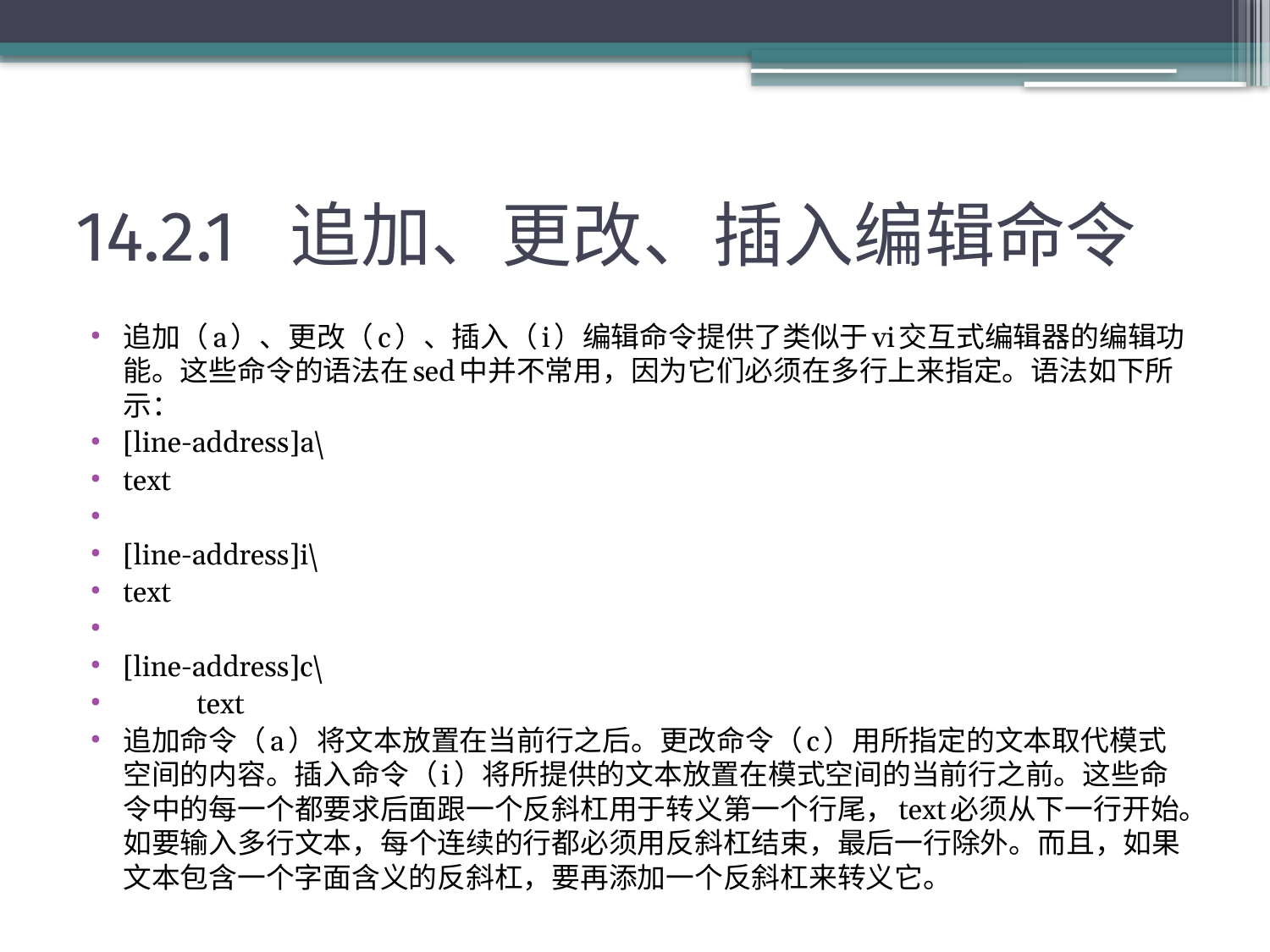

# 14.2.1  追加、更改、插入编辑命令
追加（a）、更改（c）、插入（i）编辑命令提供了类似于vi交互式编辑器的编辑功能。这些命令的语法在sed中并不常用，因为它们必须在多行上来指定。语法如下所示：
[line-address]a\
text

[line-address]i\
text

[line-address]c\
	text
追加命令（a）将文本放置在当前行之后。更改命令（c）用所指定的文本取代模式空间的内容。插入命令（i）将所提供的文本放置在模式空间的当前行之前。这些命令中的每一个都要求后面跟一个反斜杠用于转义第一个行尾，text必须从下一行开始。如要输入多行文本，每个连续的行都必须用反斜杠结束，最后一行除外。而且，如果文本包含一个字面含义的反斜杠，要再添加一个反斜杠来转义它。